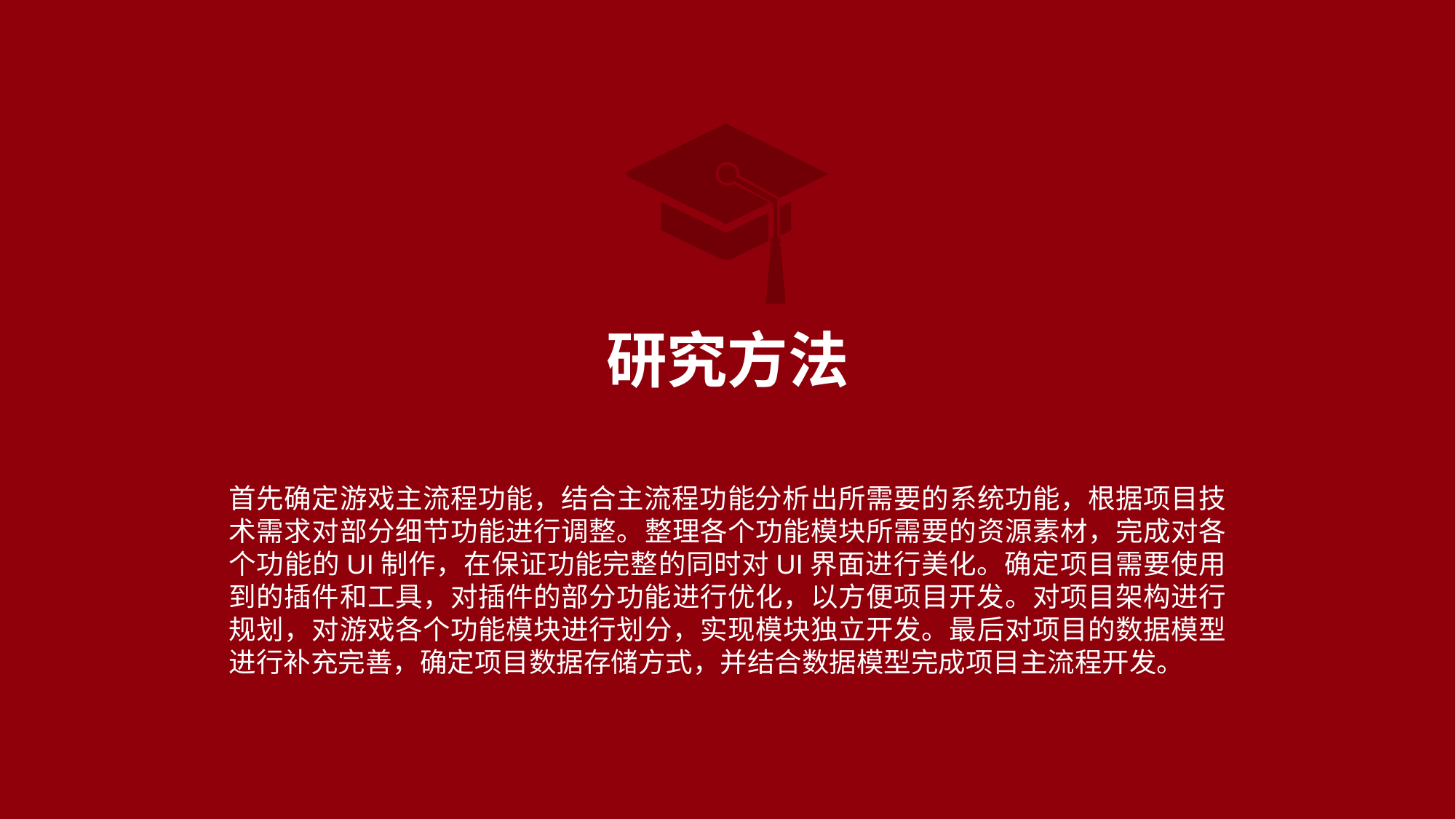

# 研究方法
首先确定游戏主流程功能，结合主流程功能分析出所需要的系统功能，根据项目技术需求对部分细节功能进行调整。整理各个功能模块所需要的资源素材，完成对各个功能的UI制作，在保证功能完整的同时对UI界面进行美化。确定项目需要使用到的插件和工具，对插件的部分功能进行优化，以方便项目开发。对项目架构进行规划，对游戏各个功能模块进行划分，实现模块独立开发。最后对项目的数据模型进行补充完善，确定项目数据存储方式，并结合数据模型完成项目主流程开发。